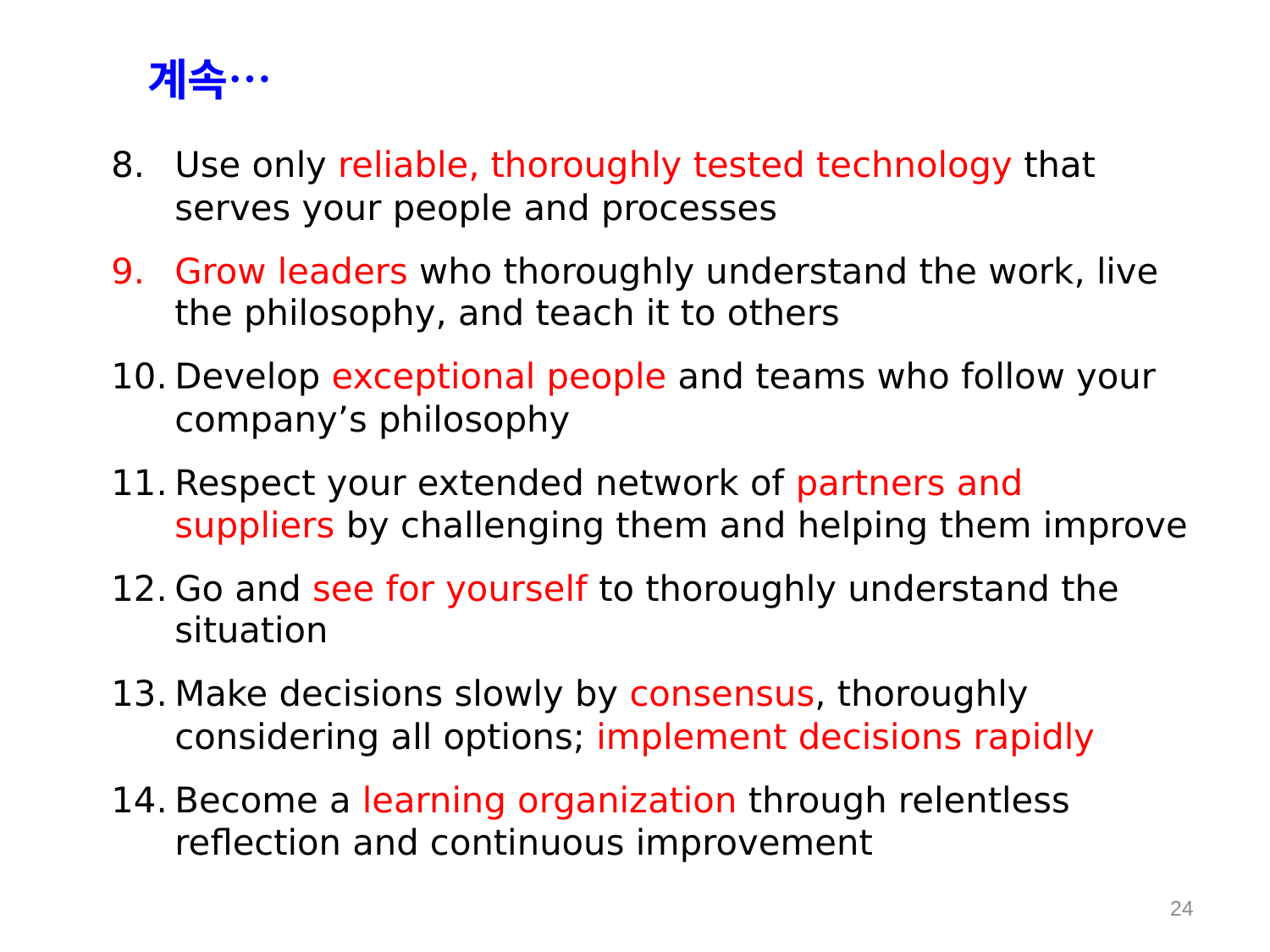

계속…
Use only reliable, thoroughly tested technology that serves your people and processes
Grow leaders who thoroughly understand the work, live the philosophy, and teach it to others
Develop exceptional people and teams who follow your company’s philosophy
Respect your extended network of partners and suppliers by challenging them and helping them improve
Go and see for yourself to thoroughly understand the situation
Make decisions slowly by consensus, thoroughly considering all options; implement decisions rapidly
Become a learning organization through relentless reflection and continuous improvement
24